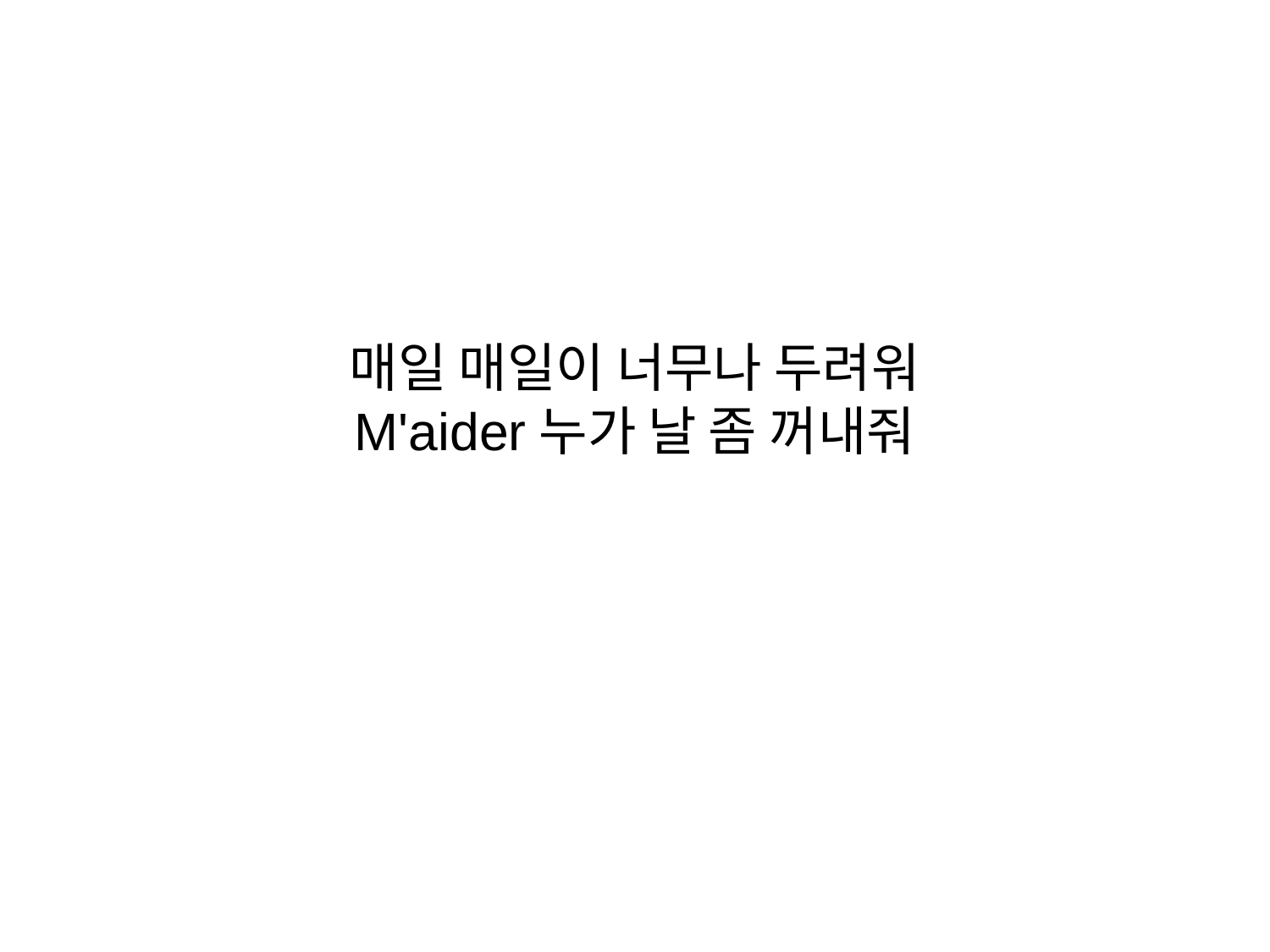

# 매일 매일이 너무나 두려워 M'aider누가 날 좀 꺼내줘